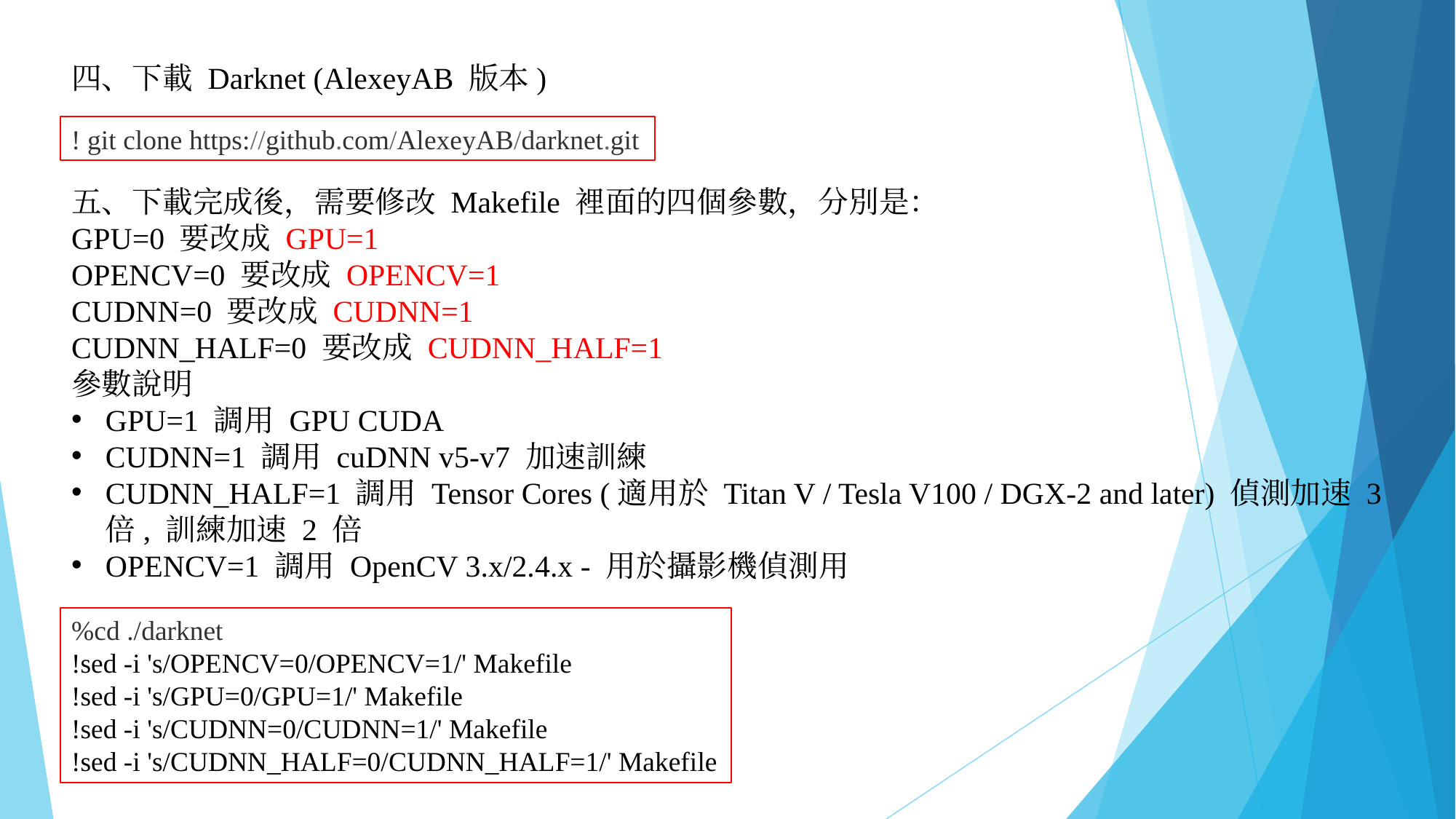

四、下載 Darknet (AlexeyAB 版本)
! git clone https://github.com/AlexeyAB/darknet.git
五、下載完成後，需要修改 Makefile 裡面的四個參數，分別是：
GPU=0 要改成 GPU=1
OPENCV=0 要改成 ​OPENCV=1
CUDNN=0 要改成 CUDNN=1
CUDNN_HALF=0 要改成 ​CUDNN_HALF=1
參數說明
GPU=1 調用 GPU CUDA
CUDNN=1 調用 cuDNN v5-v7 加速訓練
CUDNN_HALF=1 調用 Tensor Cores (適用於 Titan V / Tesla V100 / DGX-2 and later) 偵測加速 3 倍, 訓練加速 2 倍
OPENCV=1 調用 OpenCV 3.x/2.4.x - 用於攝影機偵測用
%cd ./darknet
!sed -i 's/OPENCV=0/OPENCV=1/' Makefile
!sed -i 's/GPU=0/GPU=1/' Makefile
!sed -i 's/CUDNN=0/CUDNN=1/' Makefile
!sed -i 's/CUDNN_HALF=0/CUDNN_HALF=1/' Makefile